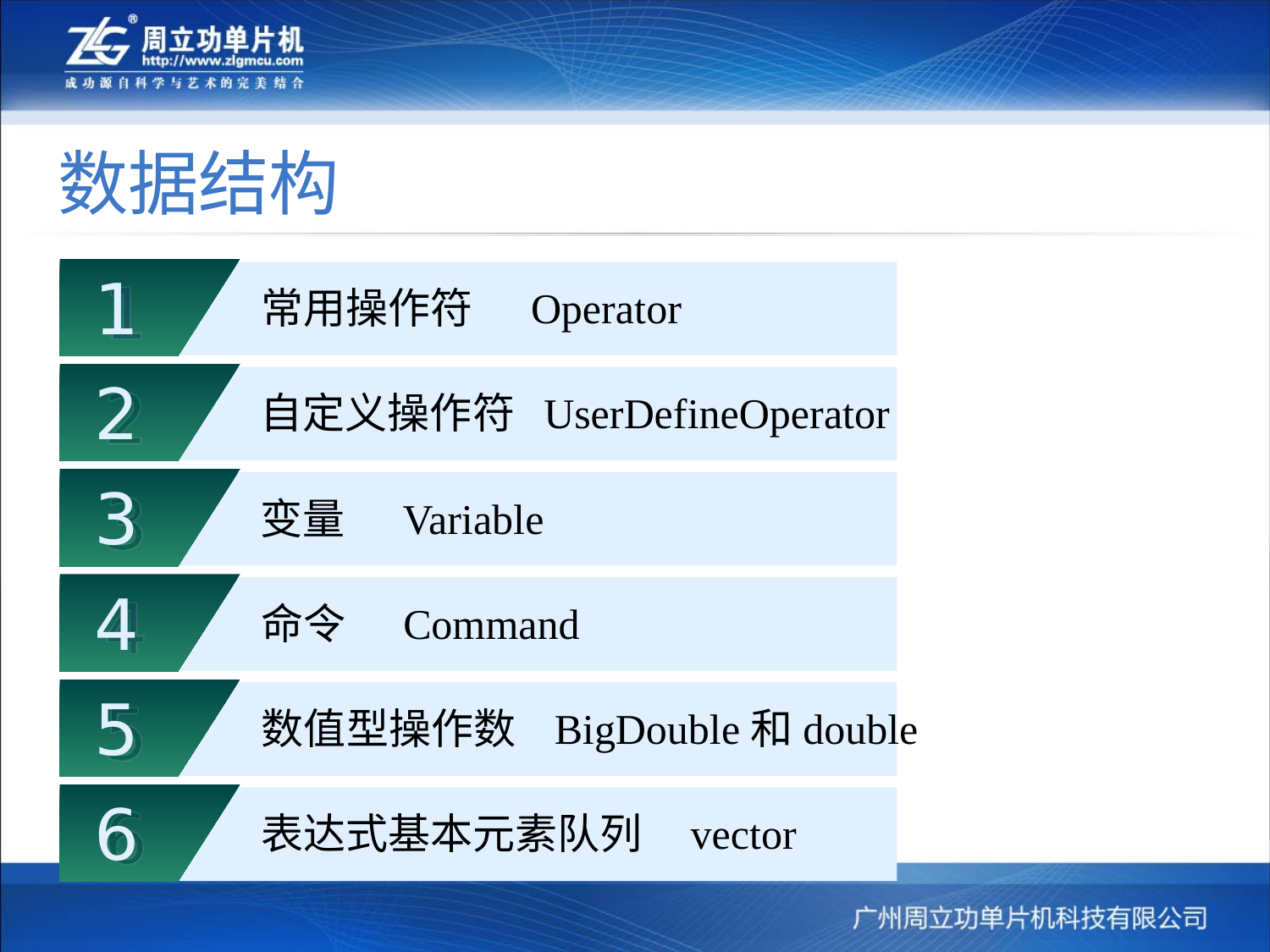

# 数据结构

1

常用操作符     Operator
2

自定义操作符  UserDefineOperator
3

变量     Variable
4

命令     Command
5

数值型操作数   BigDouble和double
6

表达式基本元素队列    vector